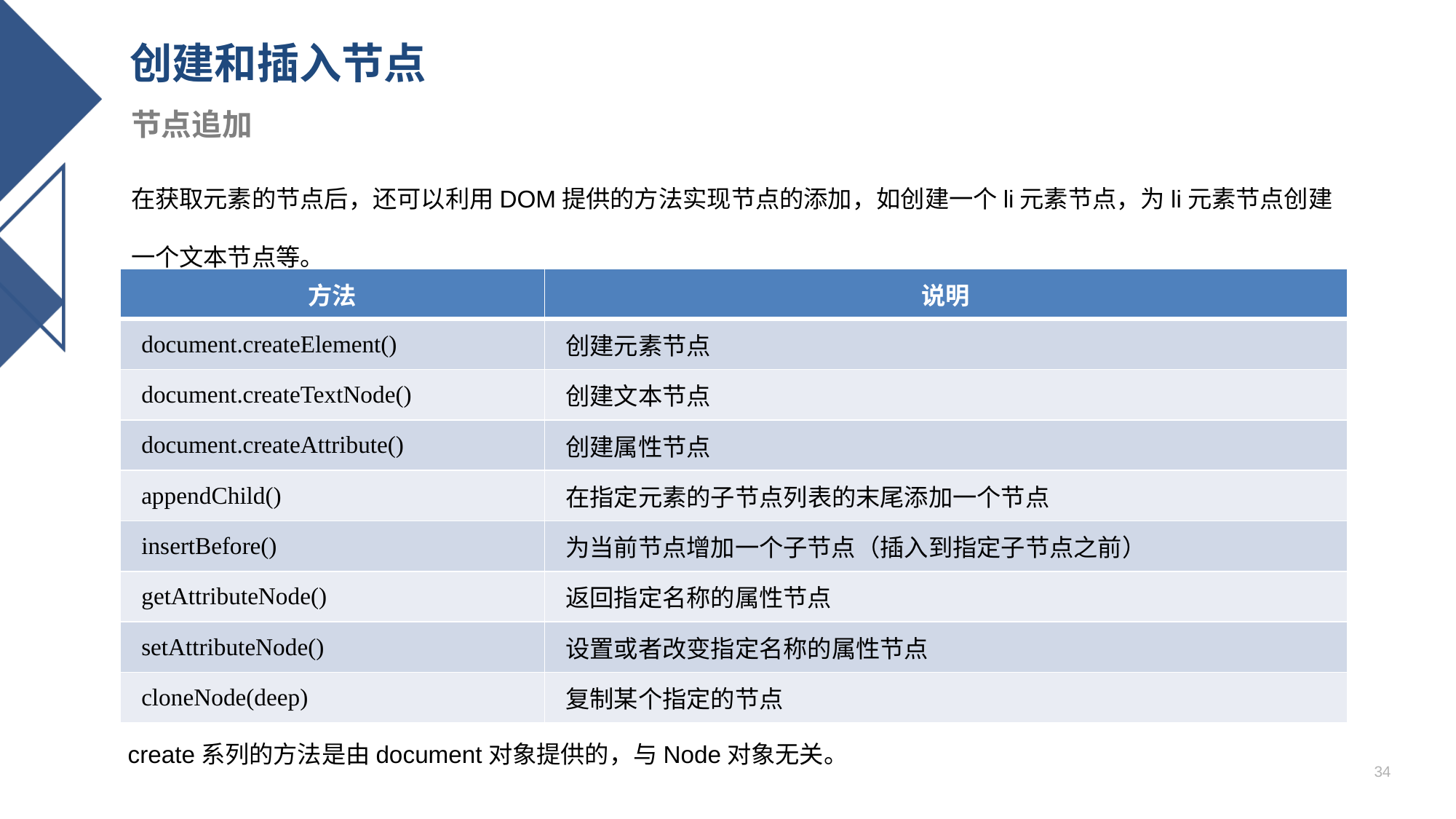

# 创建和插入节点
节点追加
在获取元素的节点后，还可以利用DOM提供的方法实现节点的添加，如创建一个li元素节点，为li元素节点创建一个文本节点等。
| 方法 | 说明 |
| --- | --- |
| document.createElement() | 创建元素节点 |
| document.createTextNode() | 创建文本节点 |
| document.createAttribute() | 创建属性节点 |
| appendChild() | 在指定元素的子节点列表的末尾添加一个节点 |
| insertBefore() | 为当前节点增加一个子节点（插入到指定子节点之前） |
| getAttributeNode() | 返回指定名称的属性节点 |
| setAttributeNode() | 设置或者改变指定名称的属性节点 |
| cloneNode(deep) | 复制某个指定的节点 |
create系列的方法是由document对象提供的，与Node对象无关。
34